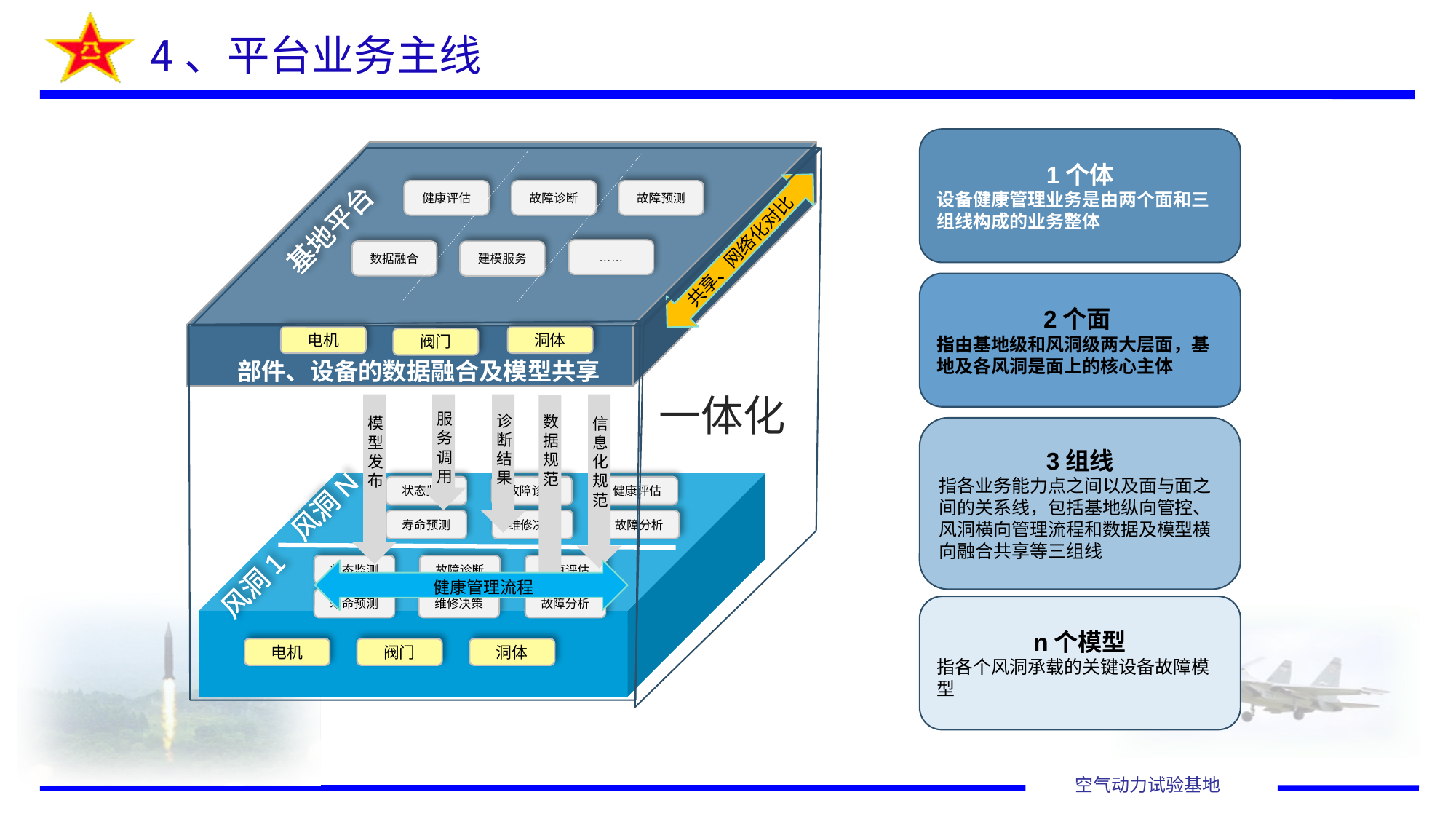

# 4、平台业务主线
1个体
设备健康管理业务是由两个面和三组线构成的业务整体
2个面
指由基地级和风洞级两大层面，基地及各风洞是面上的核心主体
3组线
指各业务能力点之间以及面与面之间的关系线，包括基地纵向管控、风洞横向管理流程和数据及模型横向融合共享等三组线
n个模型
指各个风洞承载的关键设备故障模型

健康评估
故障诊断
故障预测
基地平台
共享、网络化对比
……
数据融合
建模服务
洞体
电机
阀门
部件、设备的数据融合及模型共享

一体化

模型发布

诊断结果

信息化规范

服务调用

数据规范

状态监测
故障诊断
健康评估
风洞N
寿命预测
维修决策
故障分析
状态监测
故障诊断
健康评估

健康管理流程
风洞1
寿命预测
维修决策
故障分析
电机
阀门
洞体